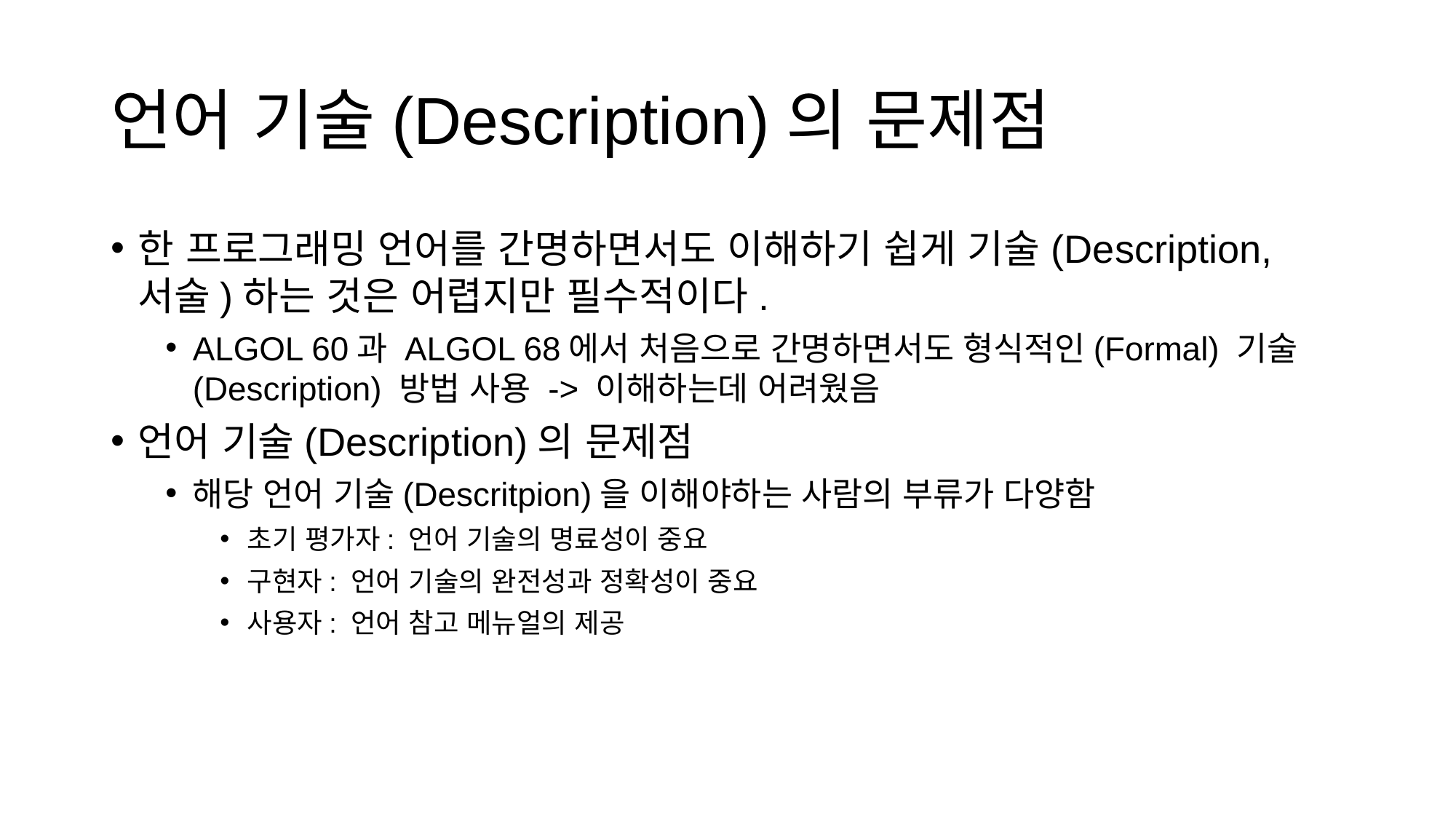

# 언어 기술(Description)의 문제점
한 프로그래밍 언어를 간명하면서도 이해하기 쉽게 기술(Description, 서술)하는 것은 어렵지만 필수적이다.
ALGOL 60과 ALGOL 68에서 처음으로 간명하면서도 형식적인(Formal) 기술(Description) 방법 사용 -> 이해하는데 어려웠음
언어 기술(Description)의 문제점
해당 언어 기술(Descritpion)을 이해야하는 사람의 부류가 다양함
초기 평가자: 언어 기술의 명료성이 중요
구현자: 언어 기술의 완전성과 정확성이 중요
사용자: 언어 참고 메뉴얼의 제공